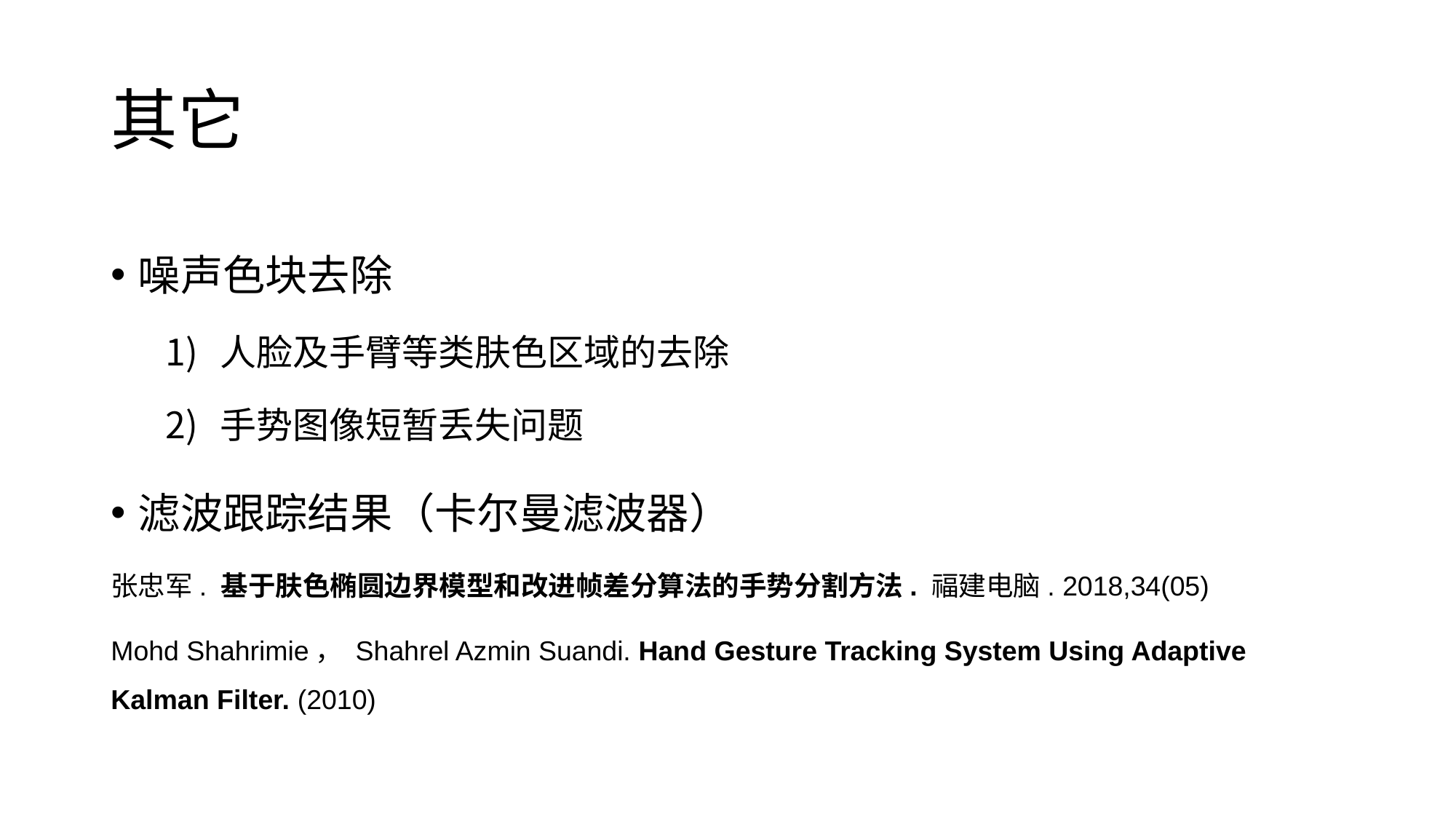

# 其它
噪声色块去除
人脸及手臂等类肤色区域的去除
手势图像短暂丢失问题
滤波跟踪结果（卡尔曼滤波器）
张忠军. 基于肤色椭圆边界模型和改进帧差分算法的手势分割方法. 福建电脑. 2018,34(05)
Mohd Shahrimie， Shahrel Azmin Suandi. Hand Gesture Tracking System Using Adaptive Kalman Filter. (2010)